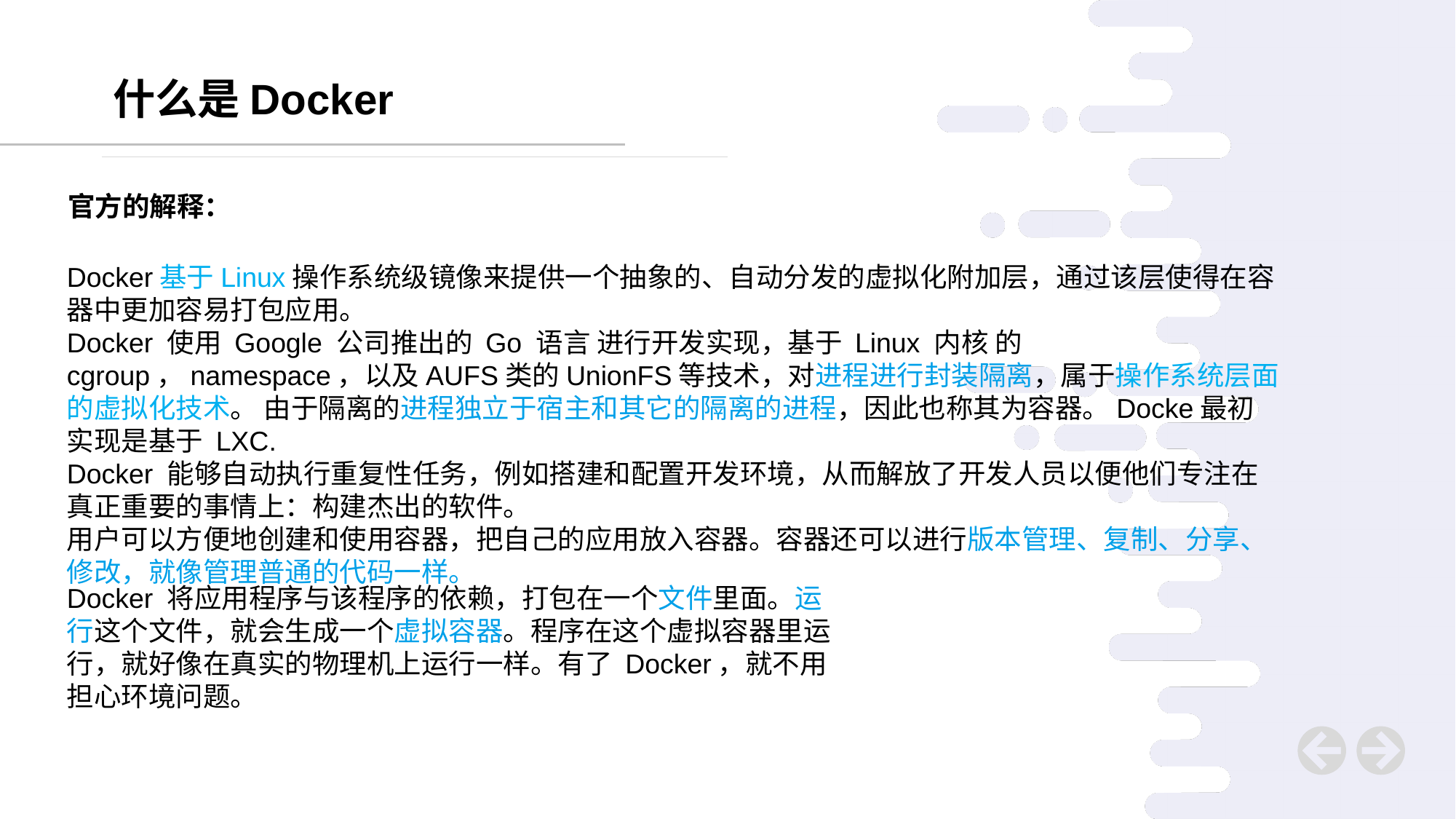

什么是Docker
官方的解释：
Docker基于Linux操作系统级镜像来提供一个抽象的、自动分发的虚拟化附加层，通过该层使得在容器中更加容易打包应用。
Docker 使用 Google 公司推出的 Go 语言 进行开发实现，基于 Linux 内核 的cgroup，namespace，以及AUFS类的UnionFS等技术，对进程进行封装隔离，属于操作系统层面的虚拟化技术。 由于隔离的进程独立于宿主和其它的隔离的进程，因此也称其为容器。Docke最初实现是基于 LXC.
Docker 能够自动执行重复性任务，例如搭建和配置开发环境，从而解放了开发人员以便他们专注在真正重要的事情上：构建杰出的软件。
用户可以方便地创建和使用容器，把自己的应用放入容器。容器还可以进行版本管理、复制、分享、修改，就像管理普通的代码一样。
Docker 将应用程序与该程序的依赖，打包在一个文件里面。运行这个文件，就会生成一个虚拟容器。程序在这个虚拟容器里运行，就好像在真实的物理机上运行一样。有了 Docker，就不用担心环境问题。